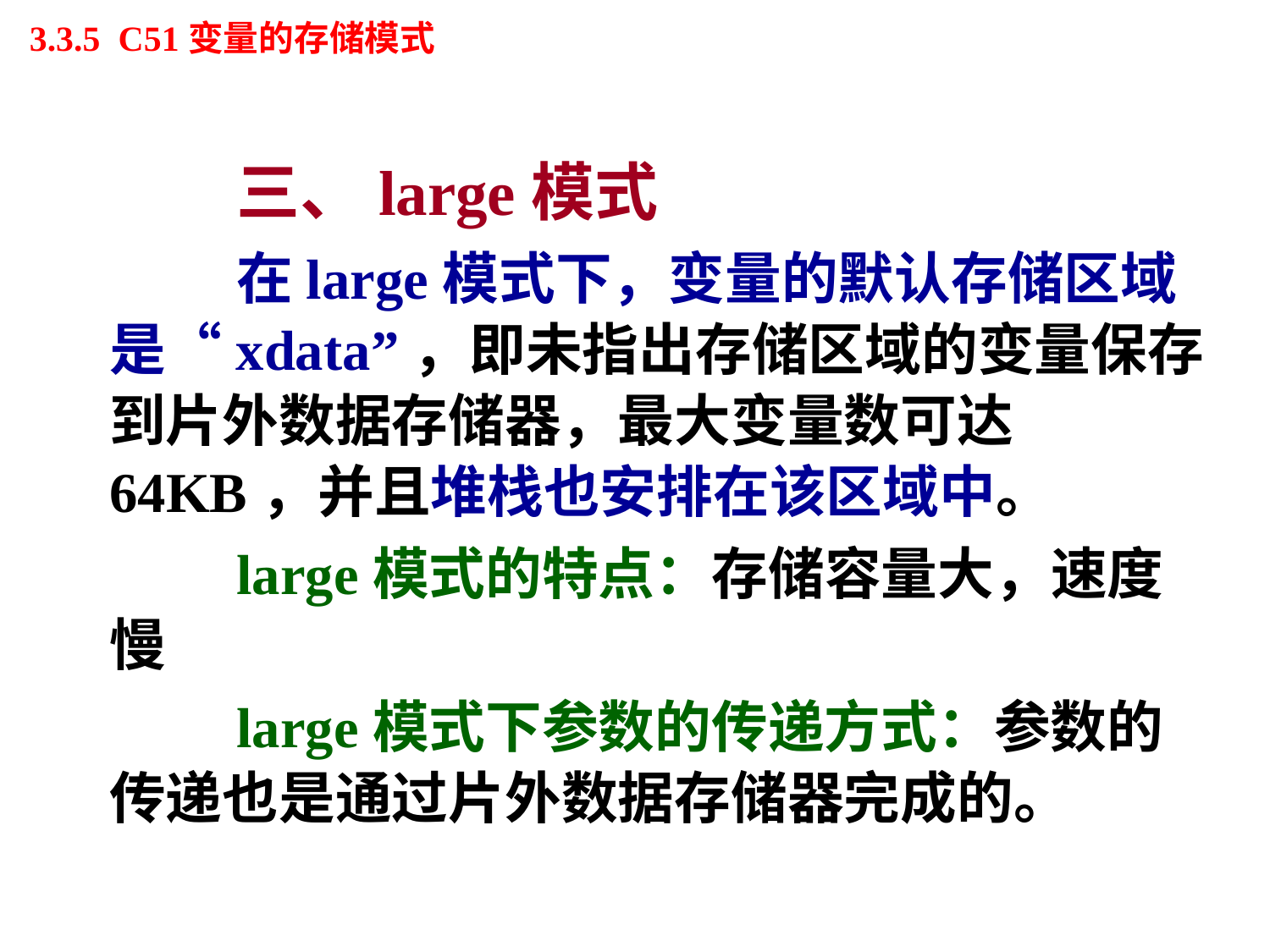

# 3.3.5  C51变量的存储模式
		三、large模式
		在large模式下，变量的默认存储区域是“xdata”，即未指出存储区域的变量保存到片外数据存储器，最大变量数可达64KB，并且堆栈也安排在该区域中。
		large模式的特点：存储容量大，速度慢
		large模式下参数的传递方式：参数的传递也是通过片外数据存储器完成的。